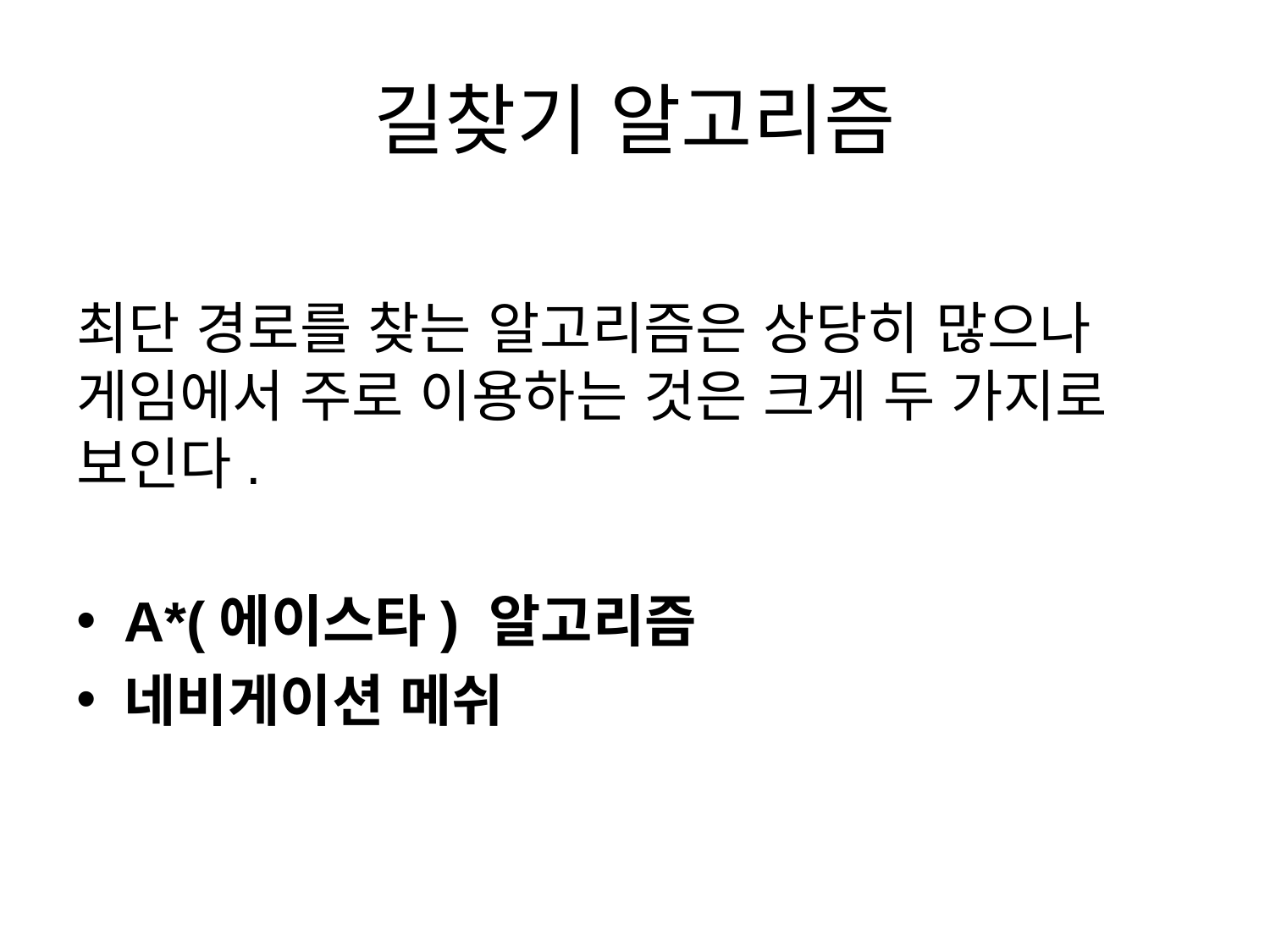

# 길찾기 알고리즘
최단 경로를 찾는 알고리즘은 상당히 많으나 게임에서 주로 이용하는 것은 크게 두 가지로 보인다.

A*(에이스타) 알고리즘
네비게이션 메쉬